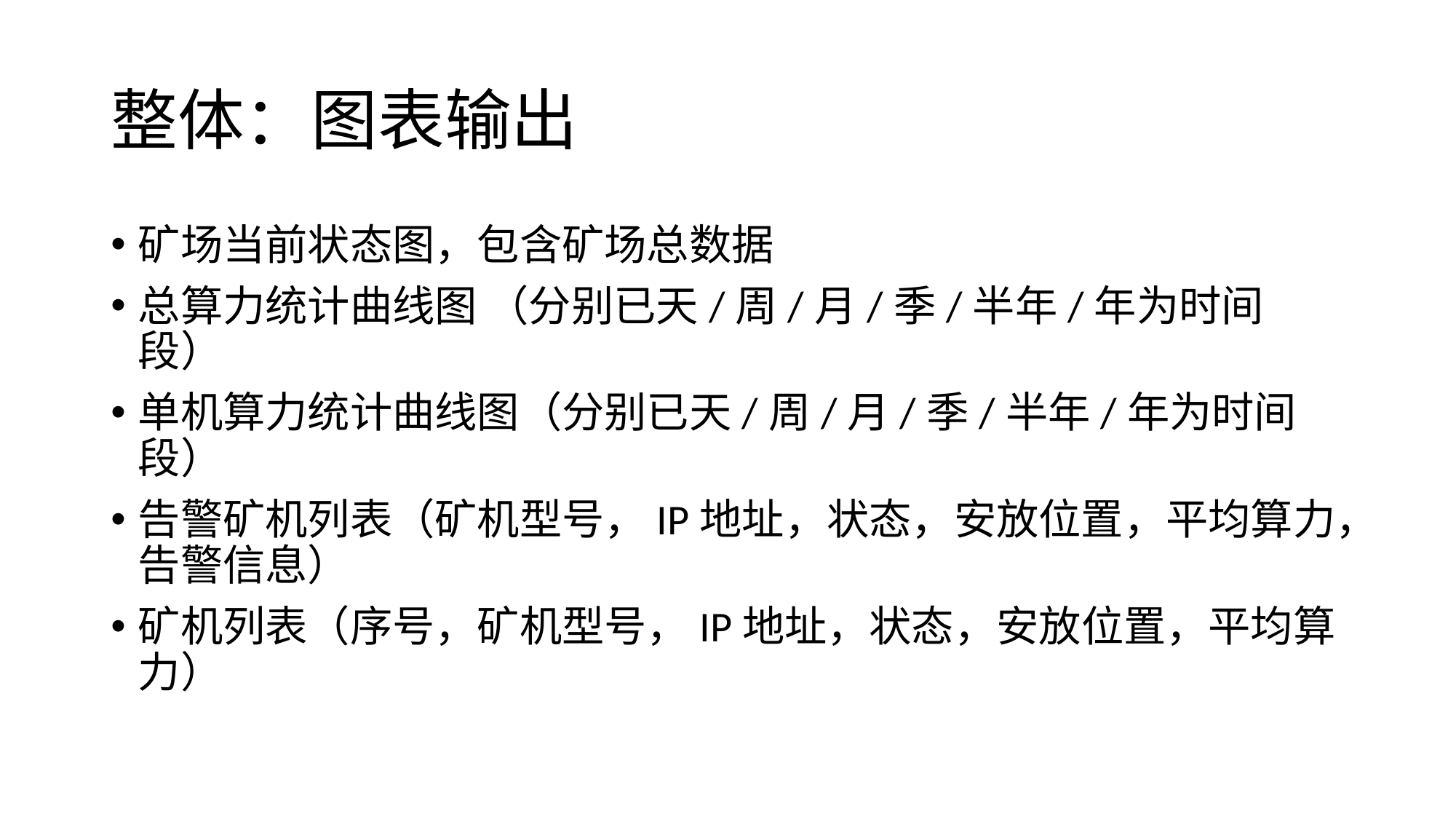

# 整体：图表输出
矿场当前状态图，包含矿场总数据
总算力统计曲线图 （分别已天/周/月/季/半年/年为时间段）
单机算力统计曲线图（分别已天/周/月/季/半年/年为时间段）
告警矿机列表（矿机型号，IP地址，状态，安放位置，平均算力，告警信息）
矿机列表（序号，矿机型号，IP地址，状态，安放位置，平均算力）